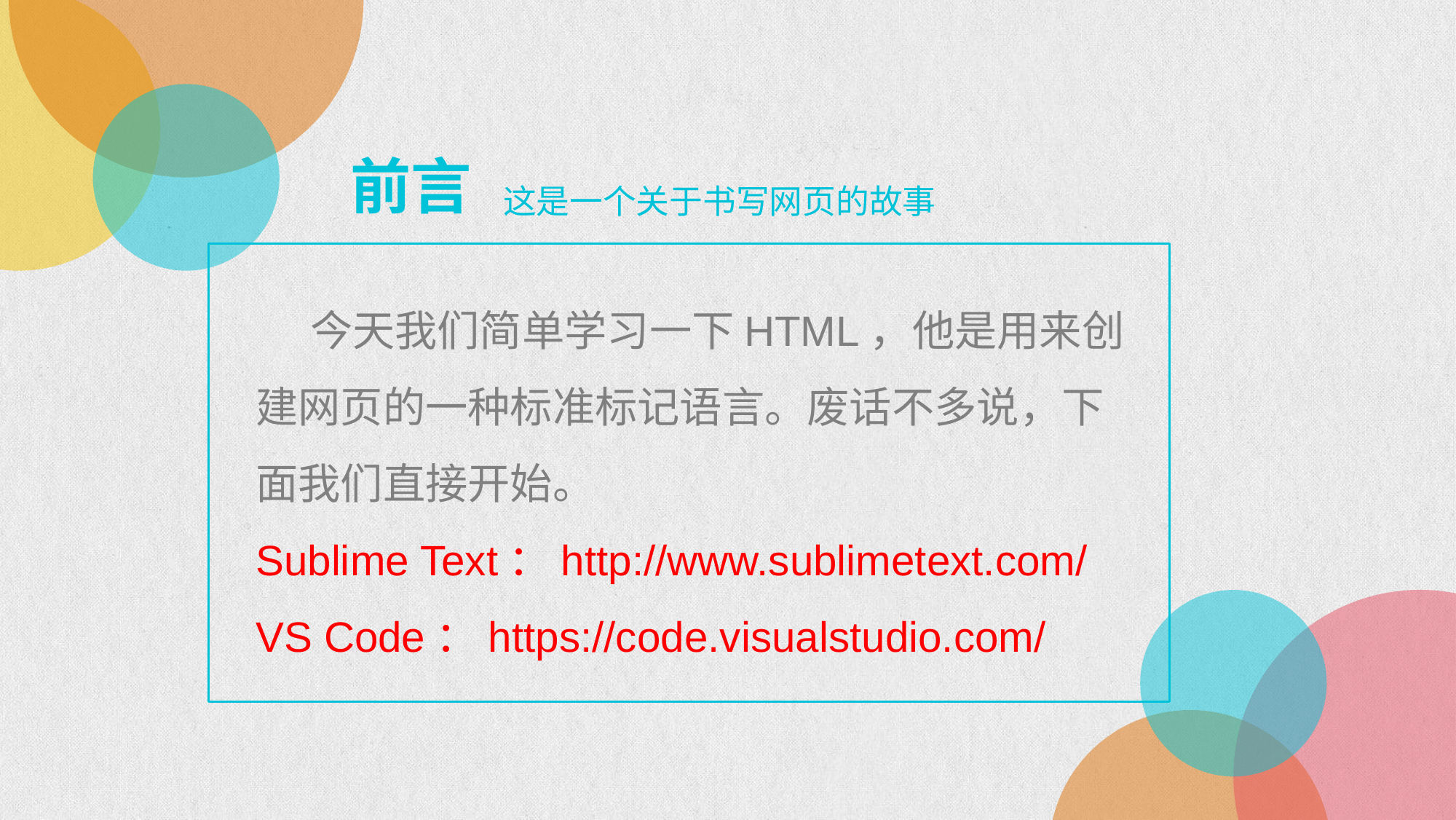

前言
这是一个关于书写网页的故事

       今天我们简单学习一下HTML，他是用来创建网页的一种标准标记语言。废话不多说，下面我们直接开始。
Sublime Text：http://www.sublimetext.com/
VS Code：https://code.visualstudio.com/